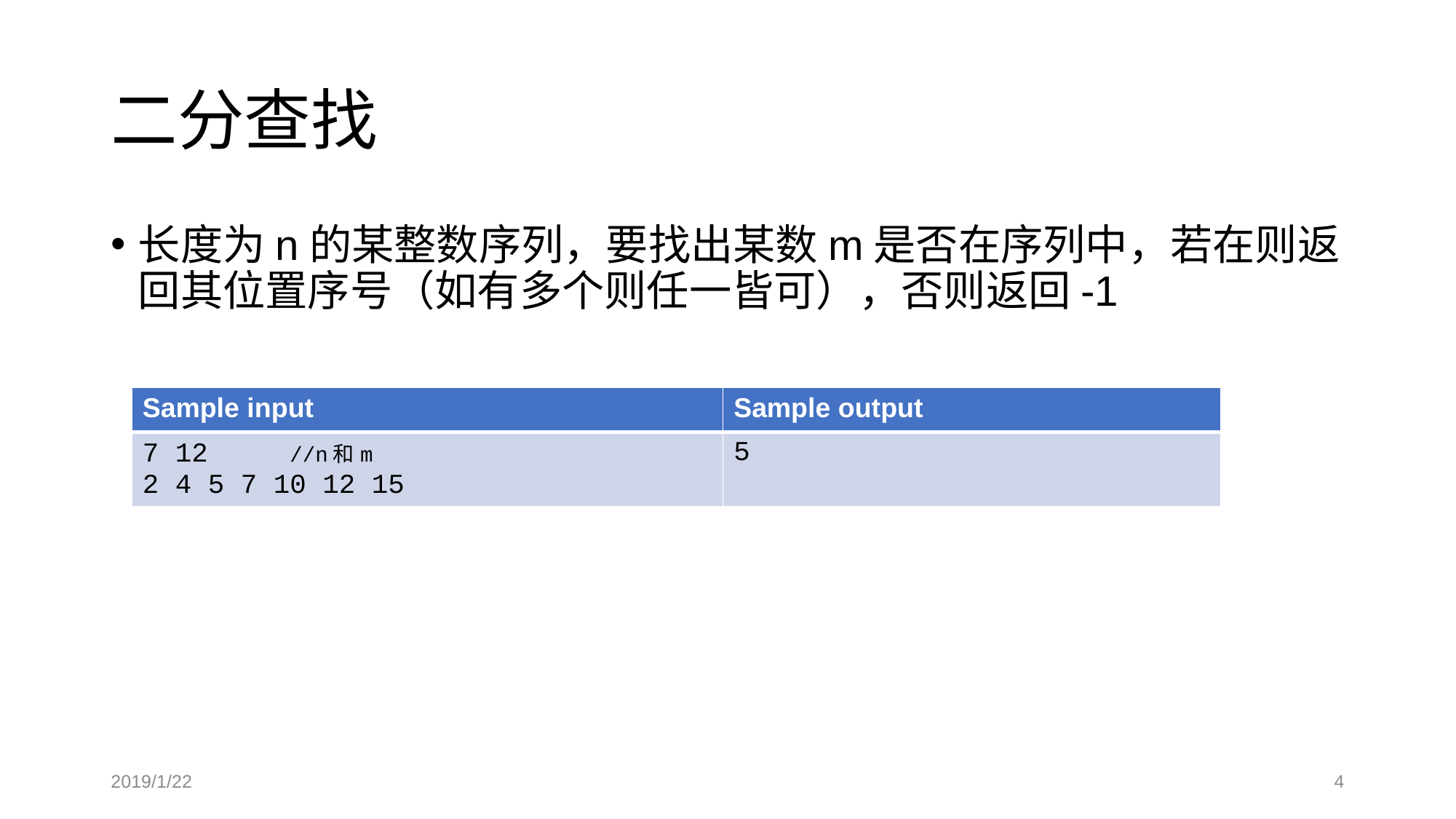

# 二分查找
长度为n的某整数序列，要找出某数m是否在序列中，若在则返回其位置序号（如有多个则任一皆可），否则返回-1
| Sample input | Sample output |
| --- | --- |
| 7 12 //n和m 2 4 5 7 10 12 15 | 5 |
2019/1/22
4